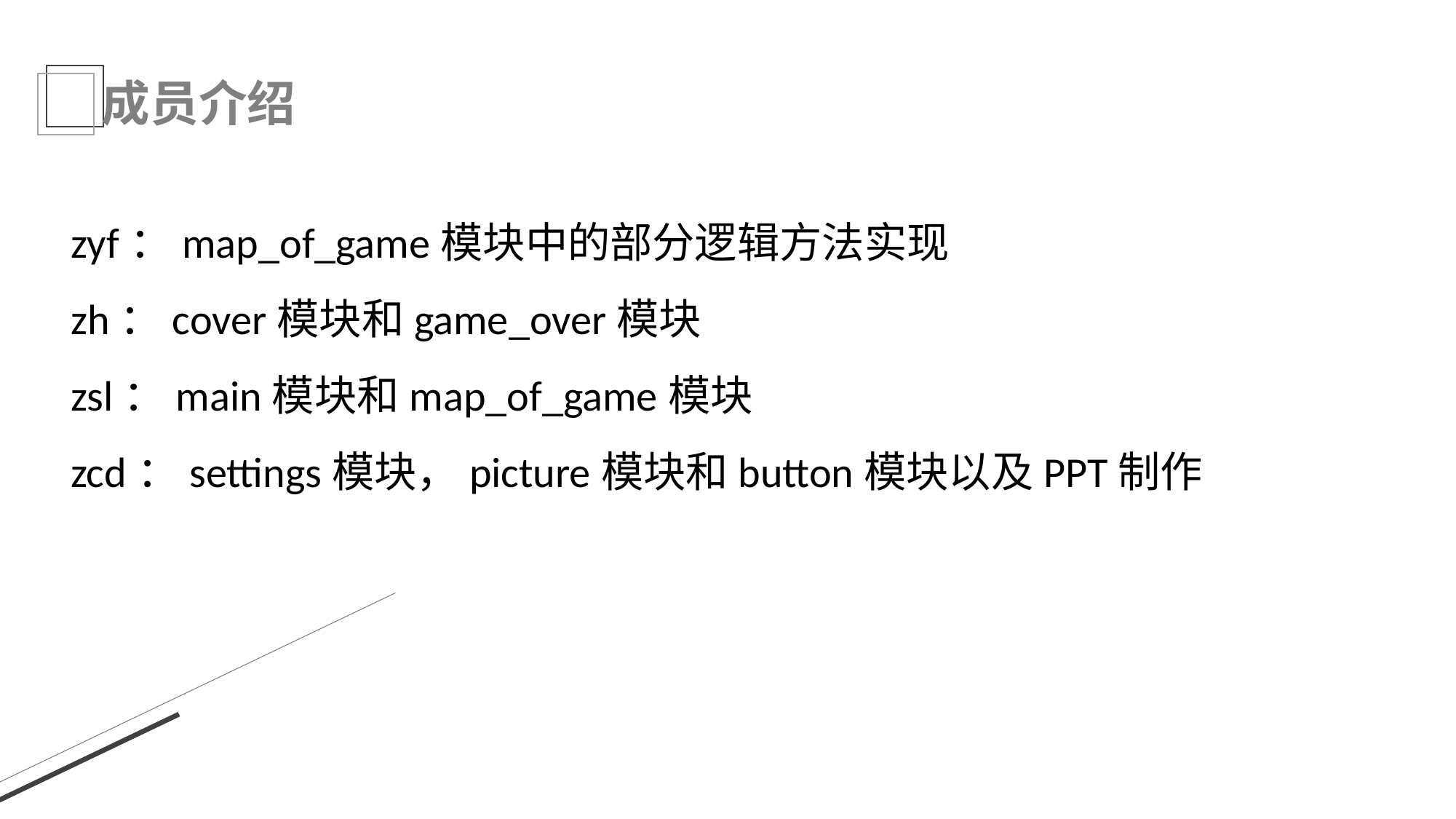

成员介绍
zyf：map_of_game模块中的部分逻辑方法实现
zh：cover模块和game_over模块
zsl：main模块和map_of_game模块
zcd：settings模块，picture模块和button模块以及PPT制作